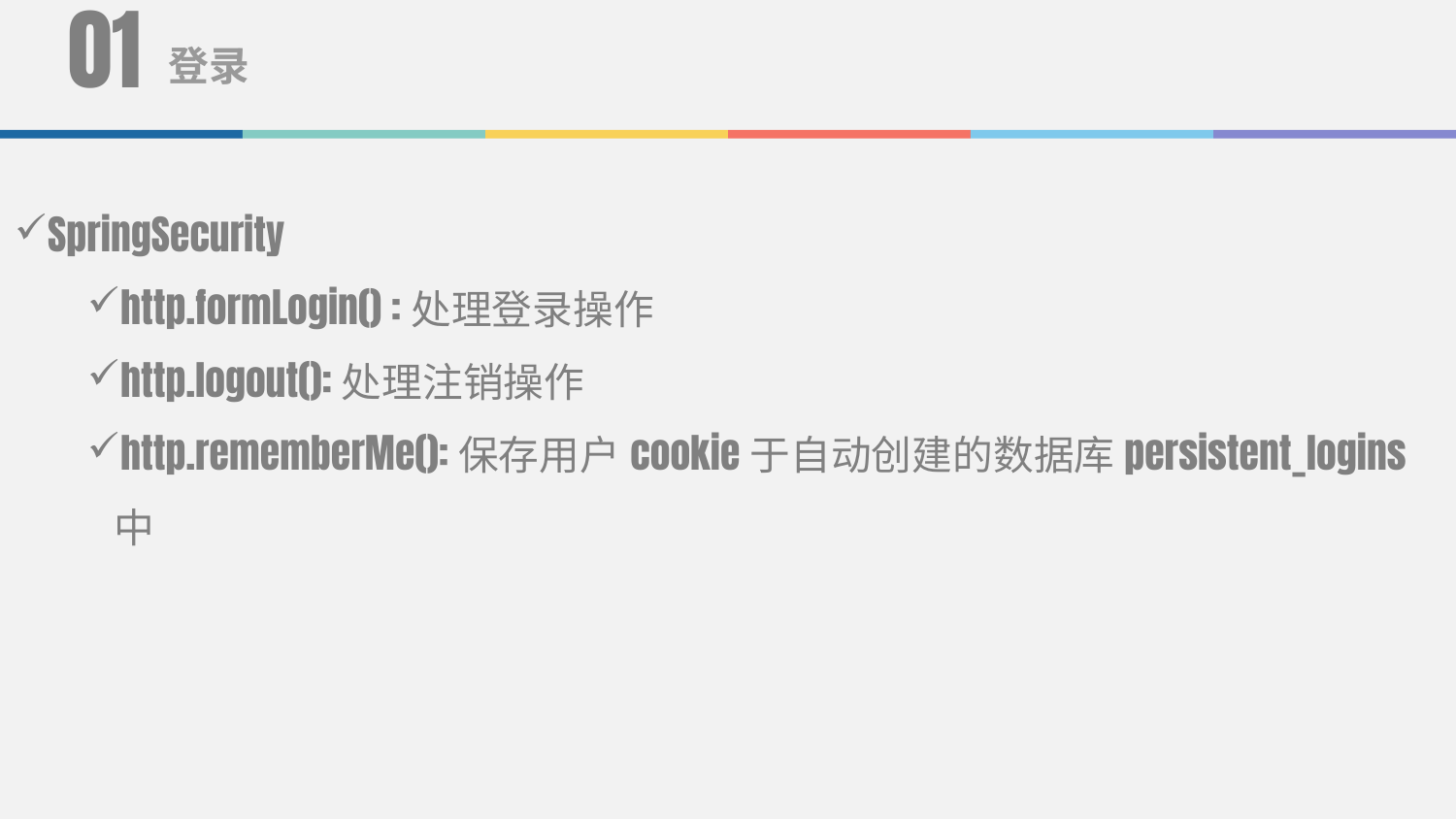

01
登录

SpringSecurity
http.formLogin() :处理登录操作
http.logout():处理注销操作
http.rememberMe():保存用户cookie于自动创建的数据库persistent_logins中